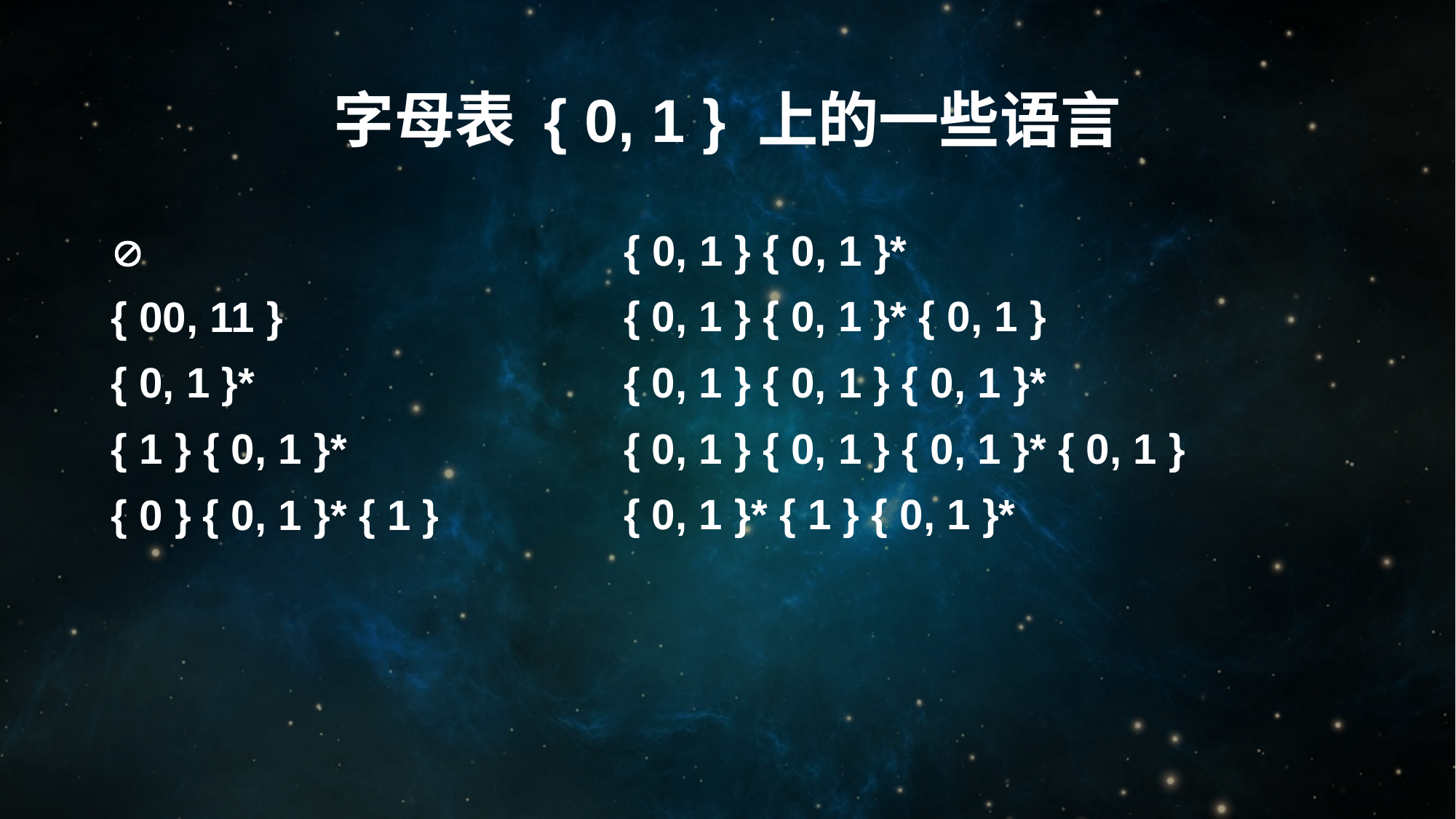

# 字母表 { 0, 1 } 上的一些语言
∅
{ 00, 11 }
{ 0, 1 }*
{ 1 } { 0, 1 }*
{ 0 } { 0, 1 }* { 1 }
{ 0, 1 } { 0, 1 }*
{ 0, 1 } { 0, 1 }* { 0, 1 }
{ 0, 1 } { 0, 1 } { 0, 1 }*
{ 0, 1 } { 0, 1 } { 0, 1 }* { 0, 1 }
{ 0, 1 }* { 1 } { 0, 1 }*